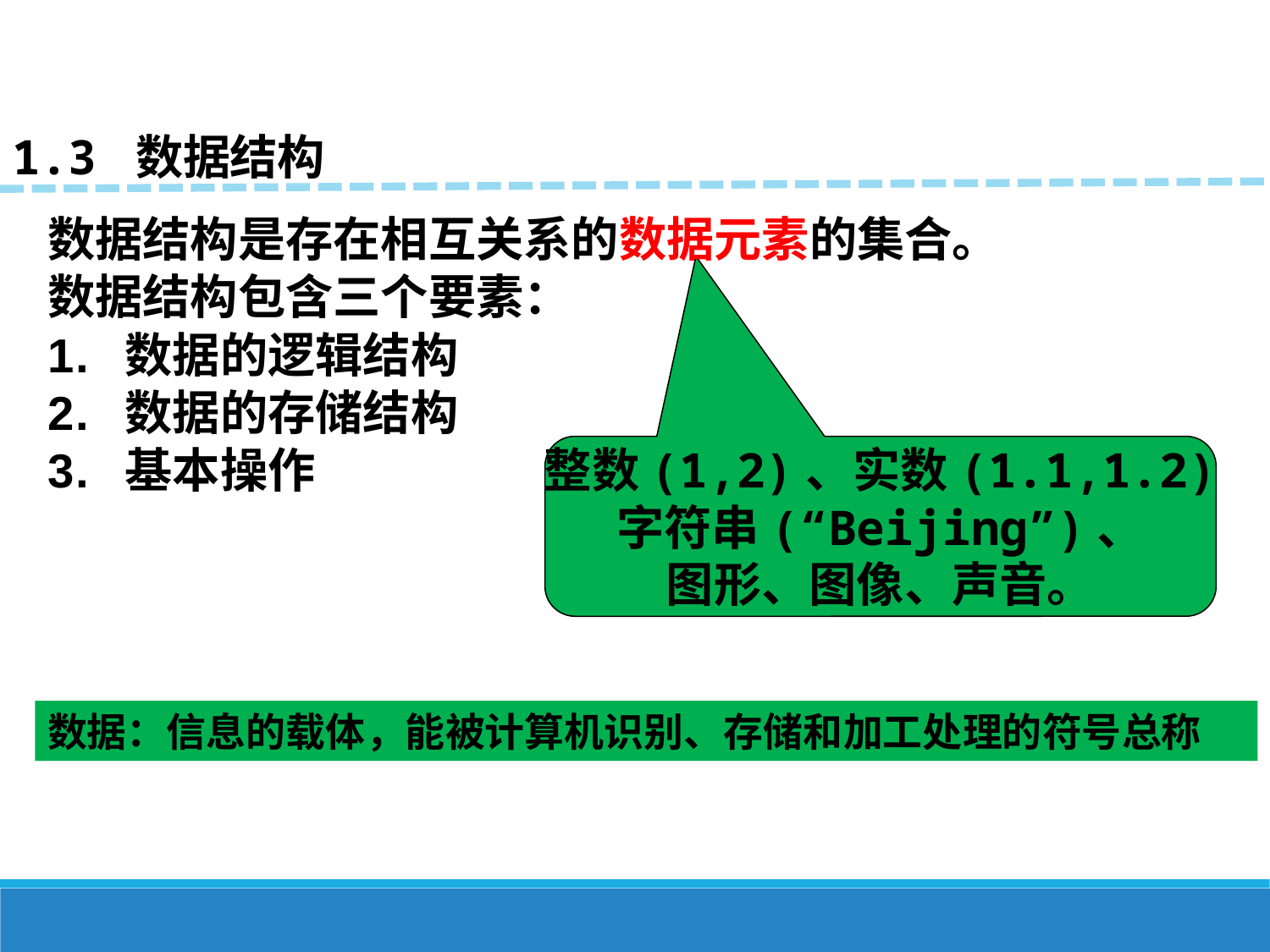

1.3 数据结构
数据结构是存在相互关系的数据元素的集合。
数据结构包含三个要素：
数据的逻辑结构
数据的存储结构
基本操作
整数(1,2)、实数(1.1,1.2)
字符串(“Beijing”)、
图形、图像、声音。

数据：信息的载体，能被计算机识别、存储和加工处理的符号总称